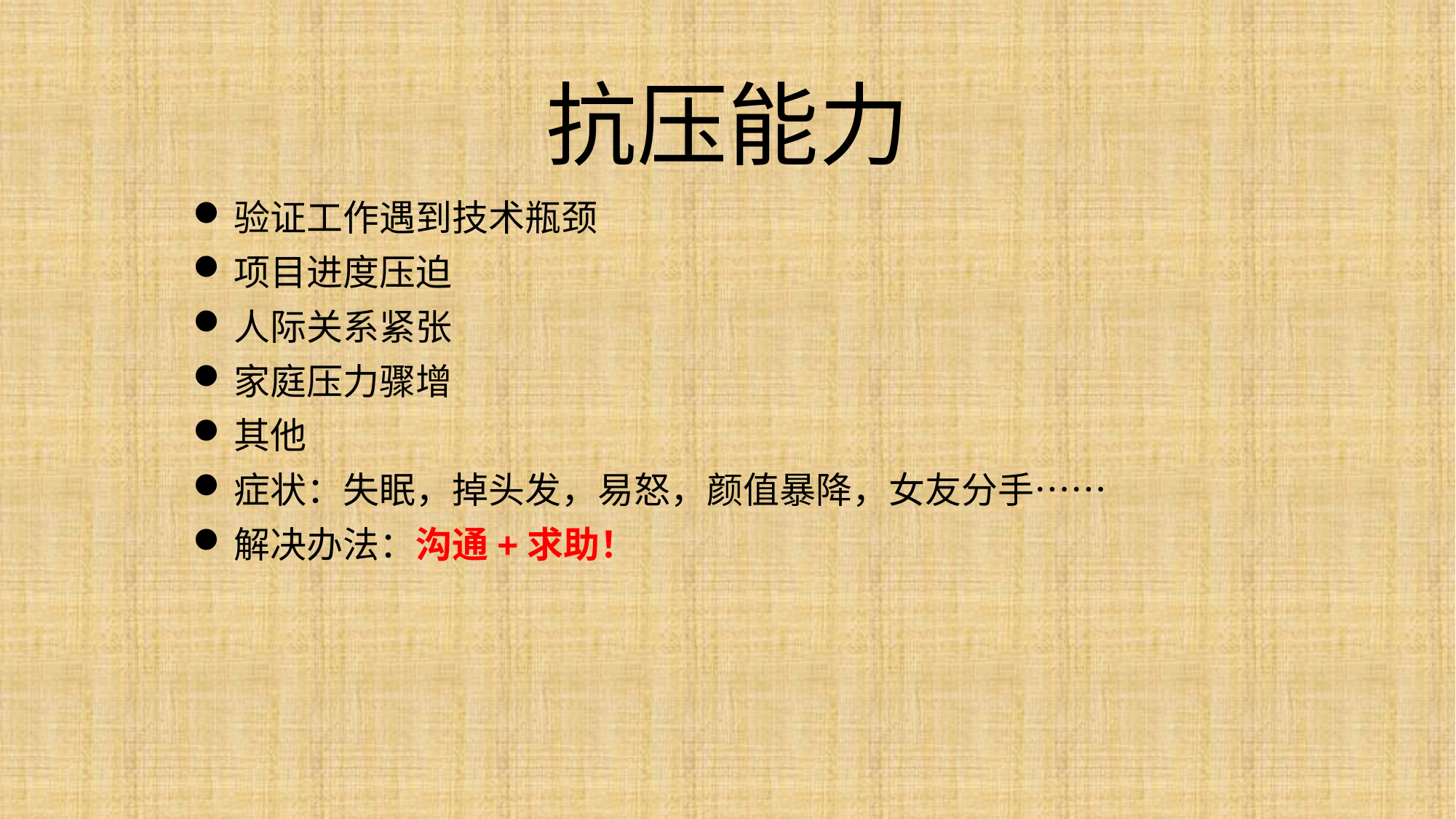

# 抗压能力
验证工作遇到技术瓶颈
项目进度压迫
人际关系紧张
家庭压力骤增
其他
症状：失眠，掉头发，易怒，颜值暴降，女友分手……
解决办法：沟通+求助！